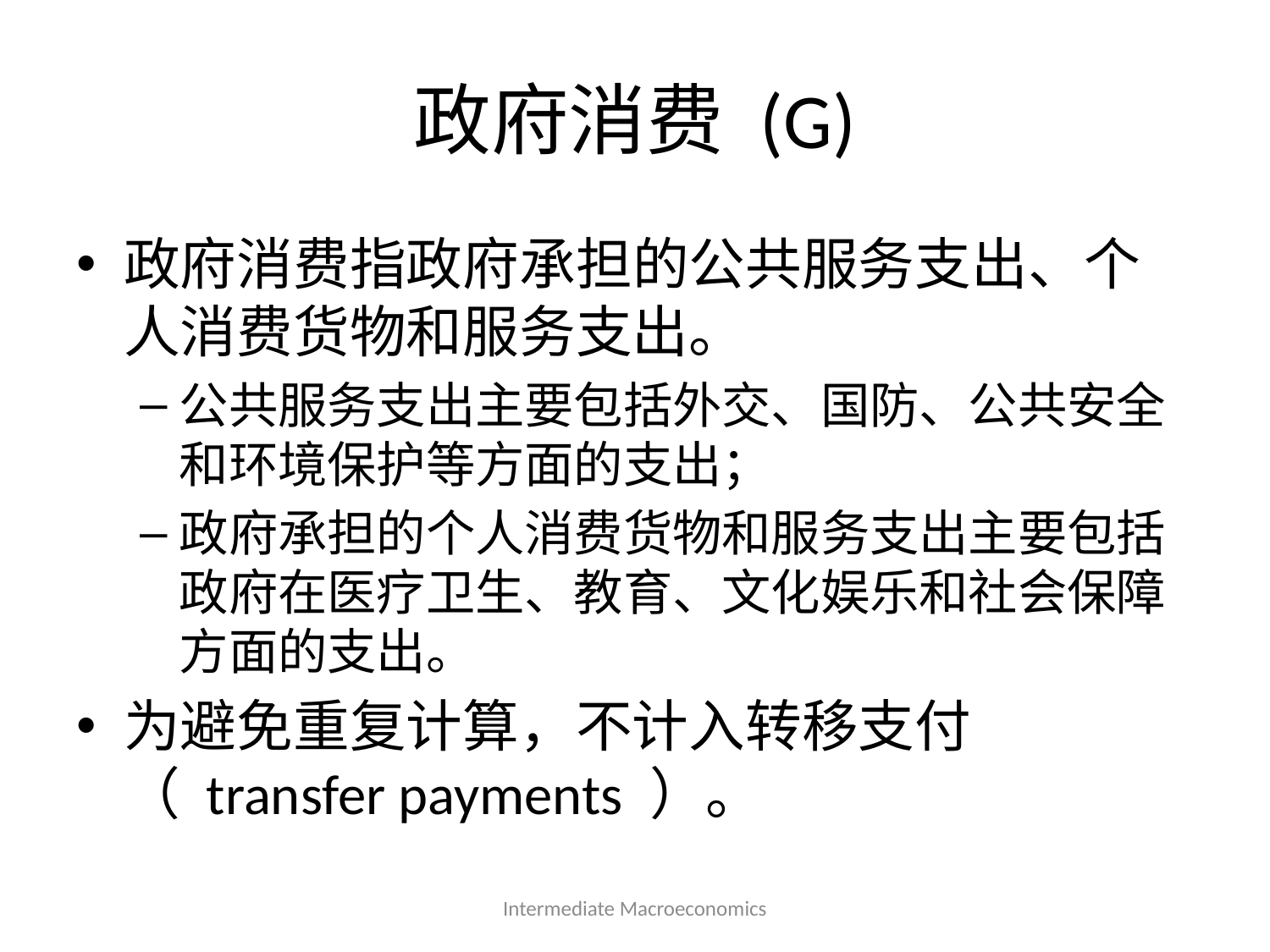

# 政府消费 (G)
政府消费指政府承担的公共服务支出、个人消费货物和服务支出。
公共服务支出主要包括外交、国防、公共安全和环境保护等方面的支出；
政府承担的个人消费货物和服务支出主要包括政府在医疗卫生、教育、文化娱乐和社会保障方面的支出。
为避免重复计算，不计入转移支付（ transfer payments ）。
Intermediate Macroeconomics